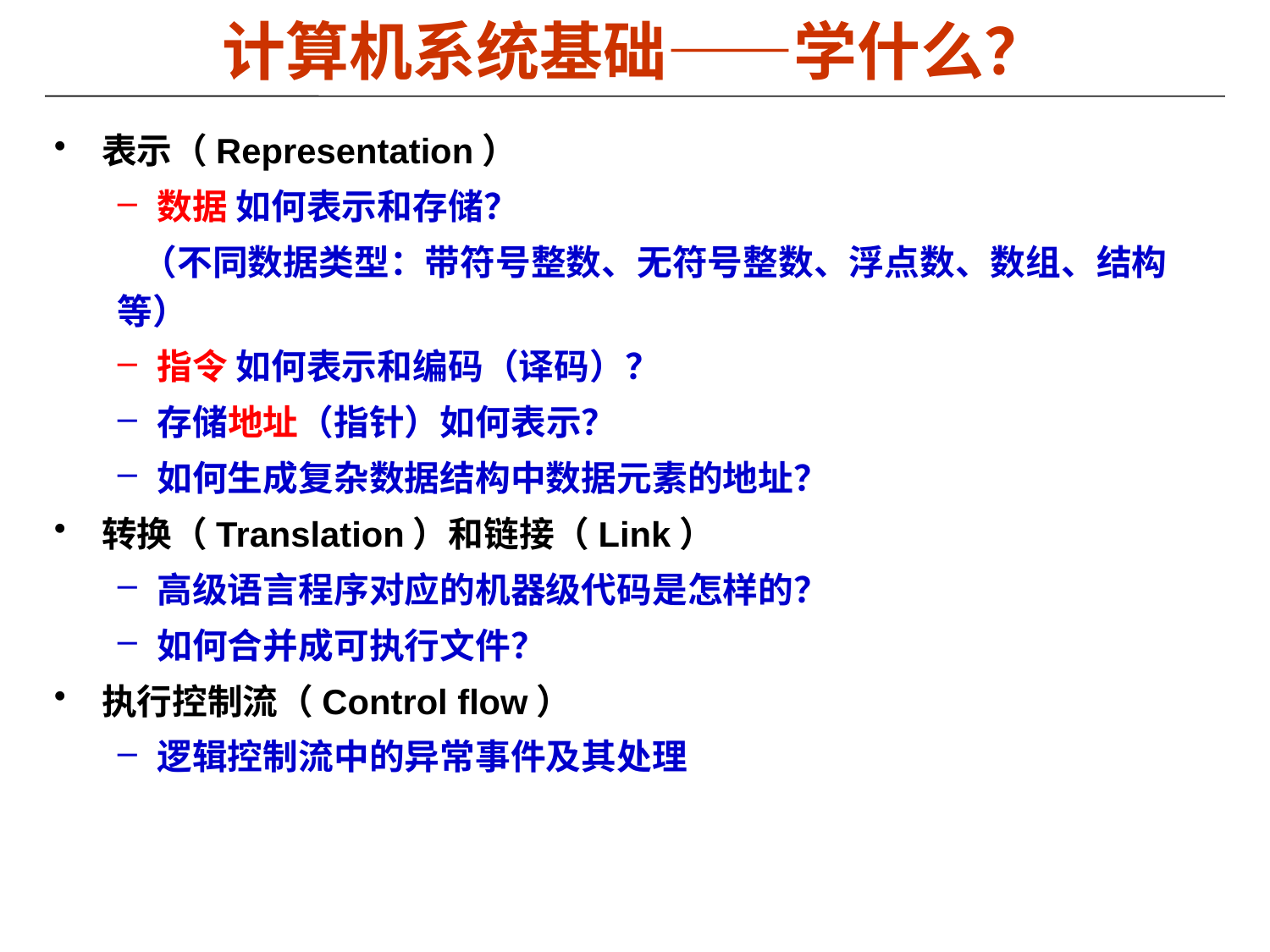

计算机系统基础——学什么？
表示（Representation）
数据 如何表示和存储？
  （不同数据类型：带符号整数、无符号整数、浮点数、数组、结构等）
指令 如何表示和编码（译码）？
存储地址（指针）如何表示？
如何生成复杂数据结构中数据元素的地址？
转换（Translation）和链接（Link）
高级语言程序对应的机器级代码是怎样的？
如何合并成可执行文件？
执行控制流（Control flow）
逻辑控制流中的异常事件及其处理